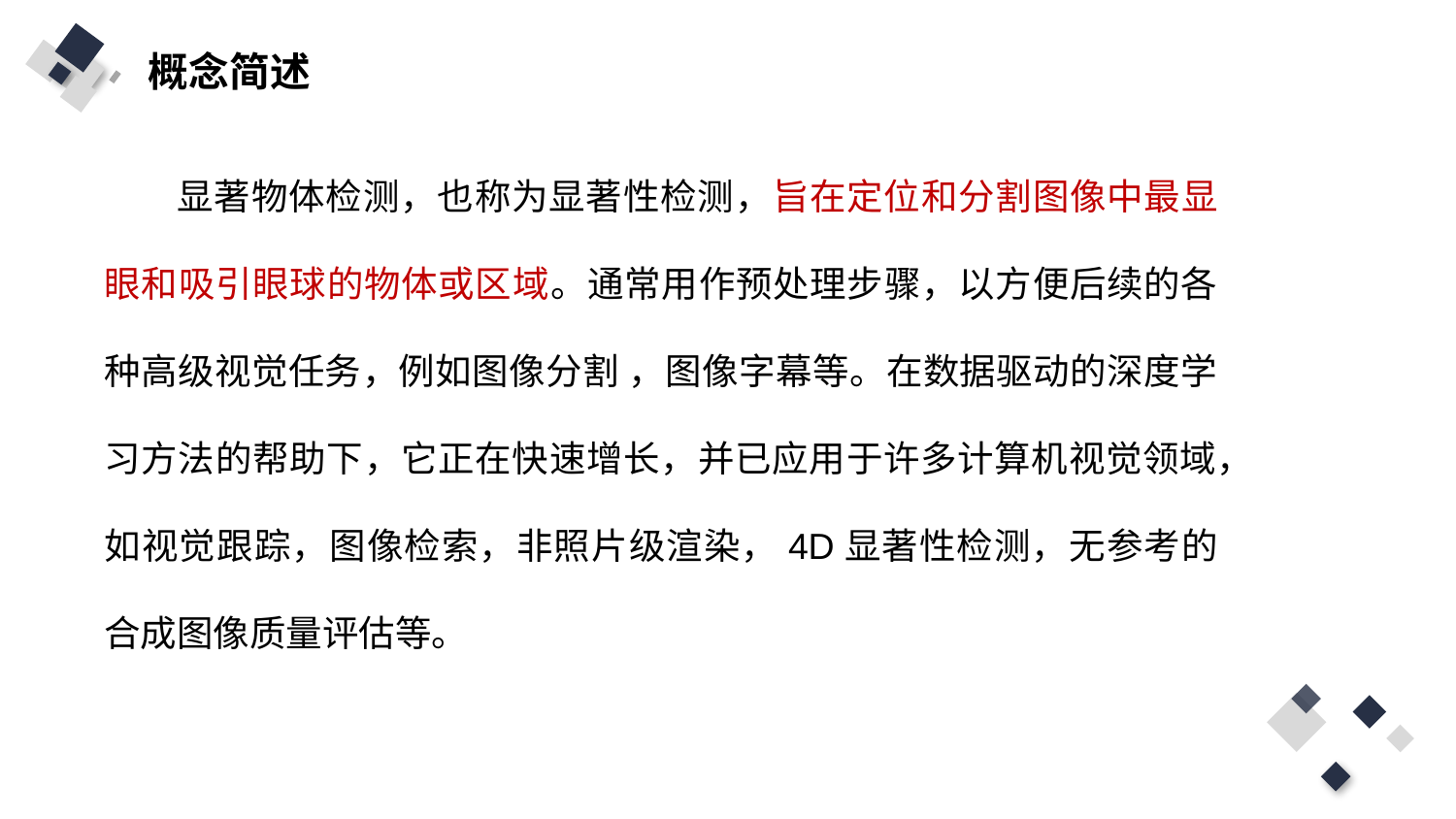

概念简述
显著物体检测，也称为显著性检测，旨在定位和分割图像中最显眼和吸引眼球的物体或区域。通常用作预处理步骤，以方便后续的各种高级视觉任务，例如图像分割 ，图像字幕等。在数据驱动的深度学习方法的帮助下，它正在快速增长，并已应用于许多计算机视觉领域，如视觉跟踪，图像检索，非照片级渲染，4D显著性检测，无参考的合成图像质量评估等。

标题内	容
单击此处添加文字阐述，添加简短问题说明文字

标题内	容
单击此处添加文字阐述，添加简短问题说明文字